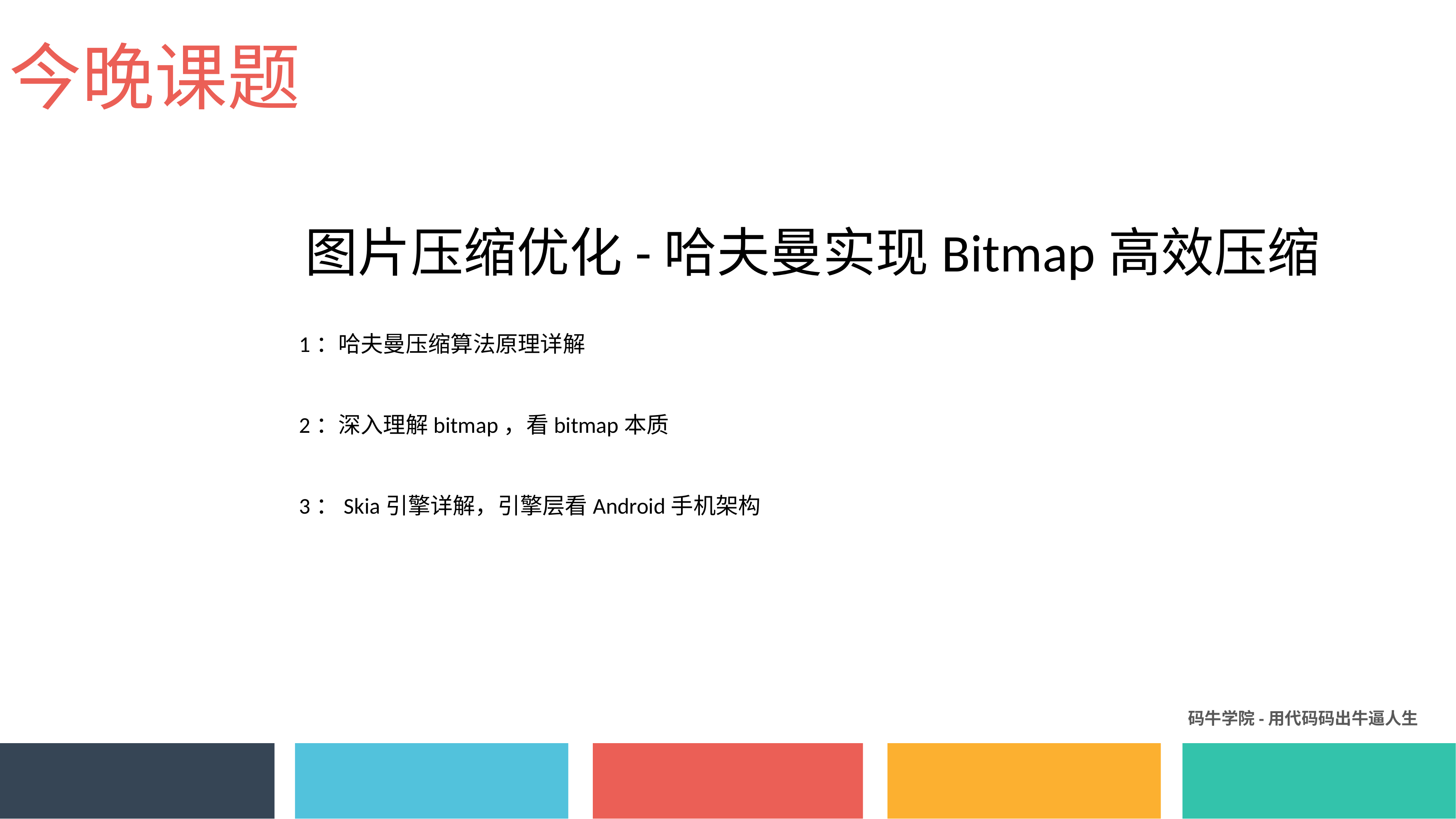

今晚课题
 图片压缩优化-哈夫曼实现Bitmap高效压缩
1：哈夫曼压缩算法原理详解

2：深入理解bitmap，看bitmap本质

3：Skia引擎详解，引擎层看Android手机架构
码牛学院-用代码码出牛逼人生